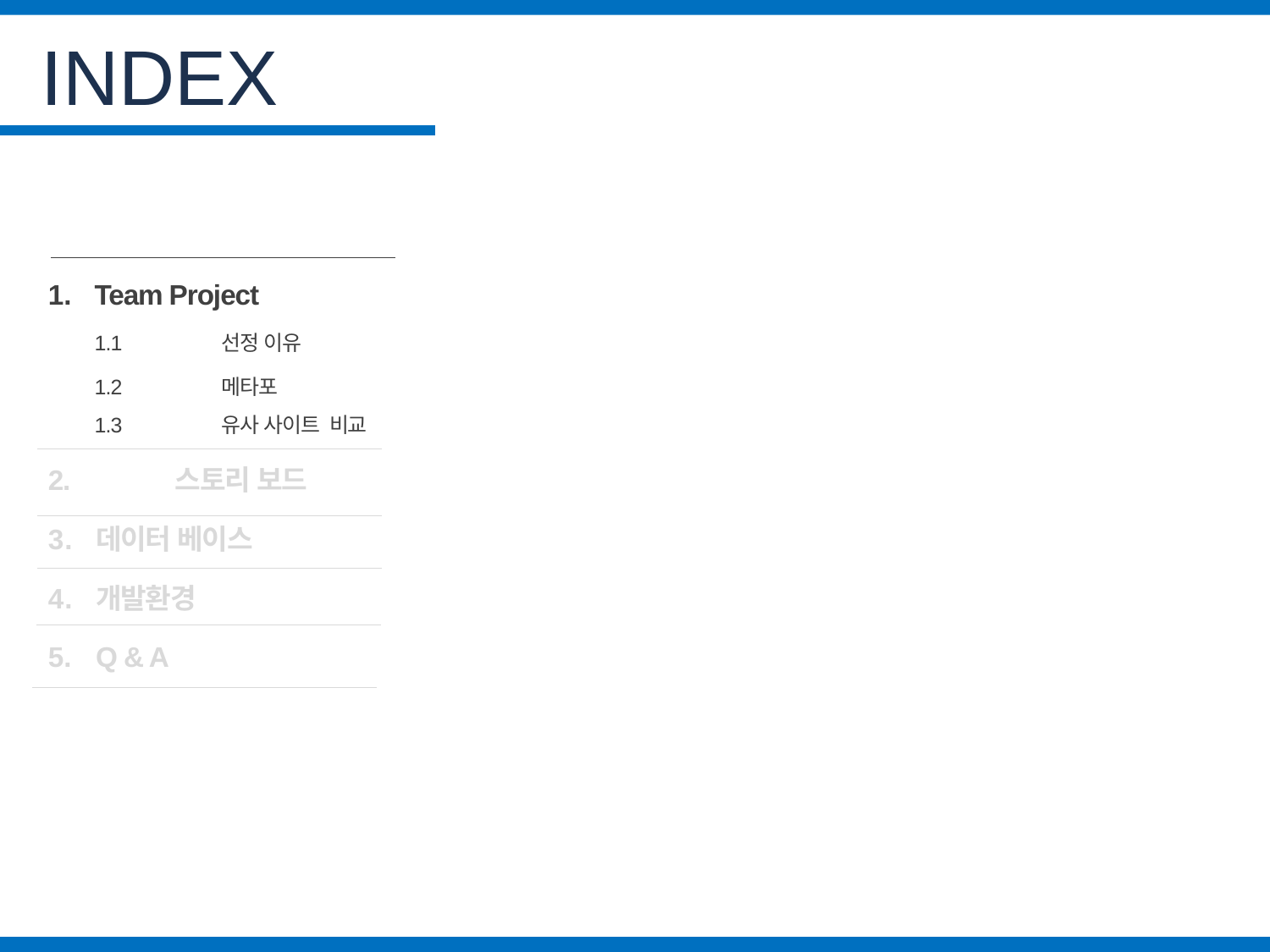

INDEX
Team Project
	1.1	선정 이유
	1.2	메타포
	1.3	유사 사이트  비교
2.	스토리 보드
데이터 베이스
개발환경
Q & A